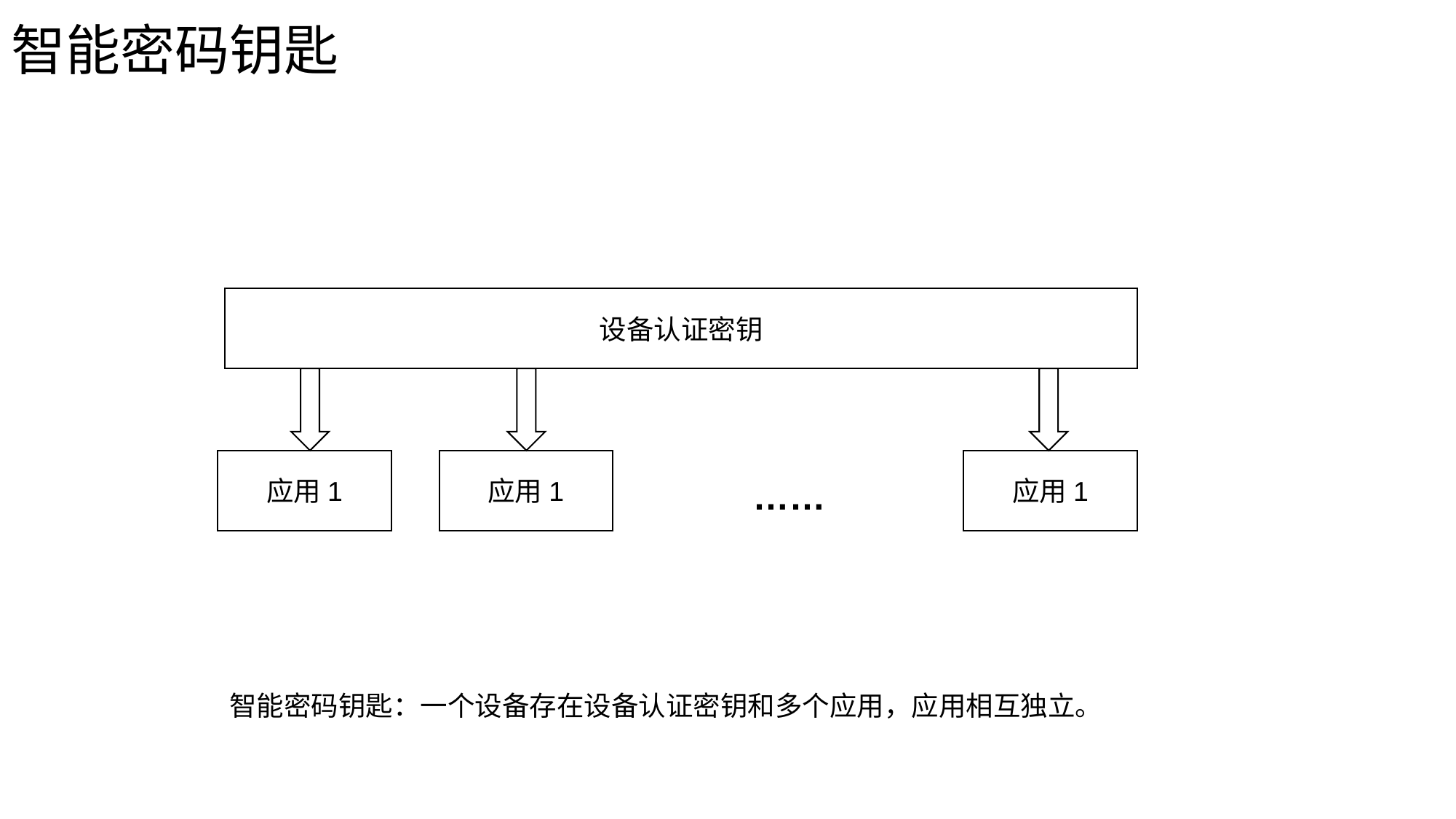

# 智能密码钥匙
设备认证密钥

应用1
应用1
应用1
……
智能密码钥匙：一个设备存在设备认证密钥和多个应用，应用相互独立。